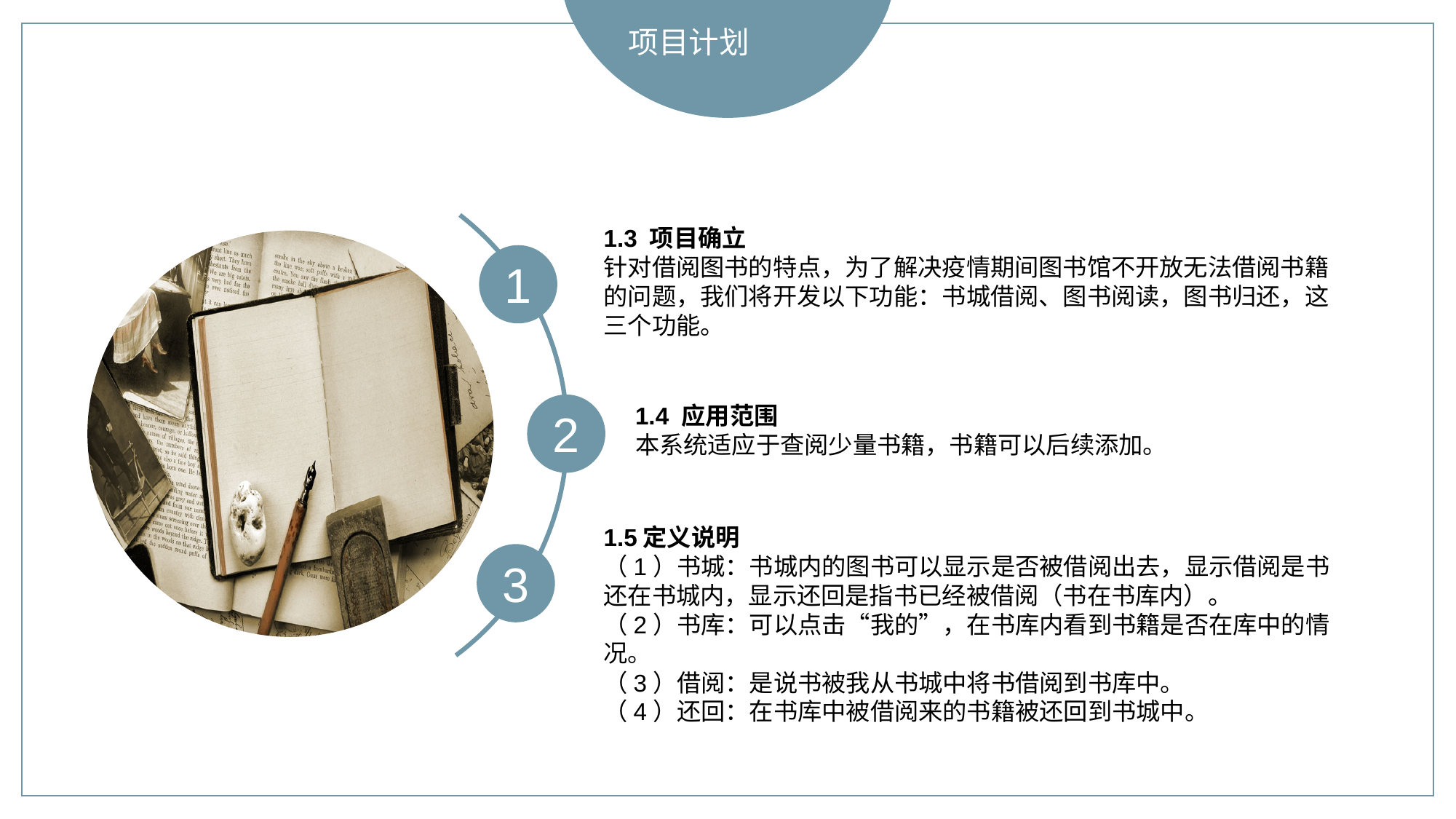

项目计划

1.3 项目确立
针对借阅图书的特点，为了解决疫情期间图书馆不开放无法借阅书籍的问题，我们将开发以下功能：书城借阅、图书阅读，图书归还，这三个功能。

1

1.4 应用范围
本系统适应于查阅少量书籍，书籍可以后续添加。
2
1.5定义说明
（1）书城：书城内的图书可以显示是否被借阅出去，显示借阅是书还在书城内，显示还回是指书已经被借阅（书在书库内）。
（2）书库：可以点击“我的”，在书库内看到书籍是否在库中的情况。
（3）借阅：是说书被我从书城中将书借阅到书库中。
（4）还回：在书库中被借阅来的书籍被还回到书城中。

3